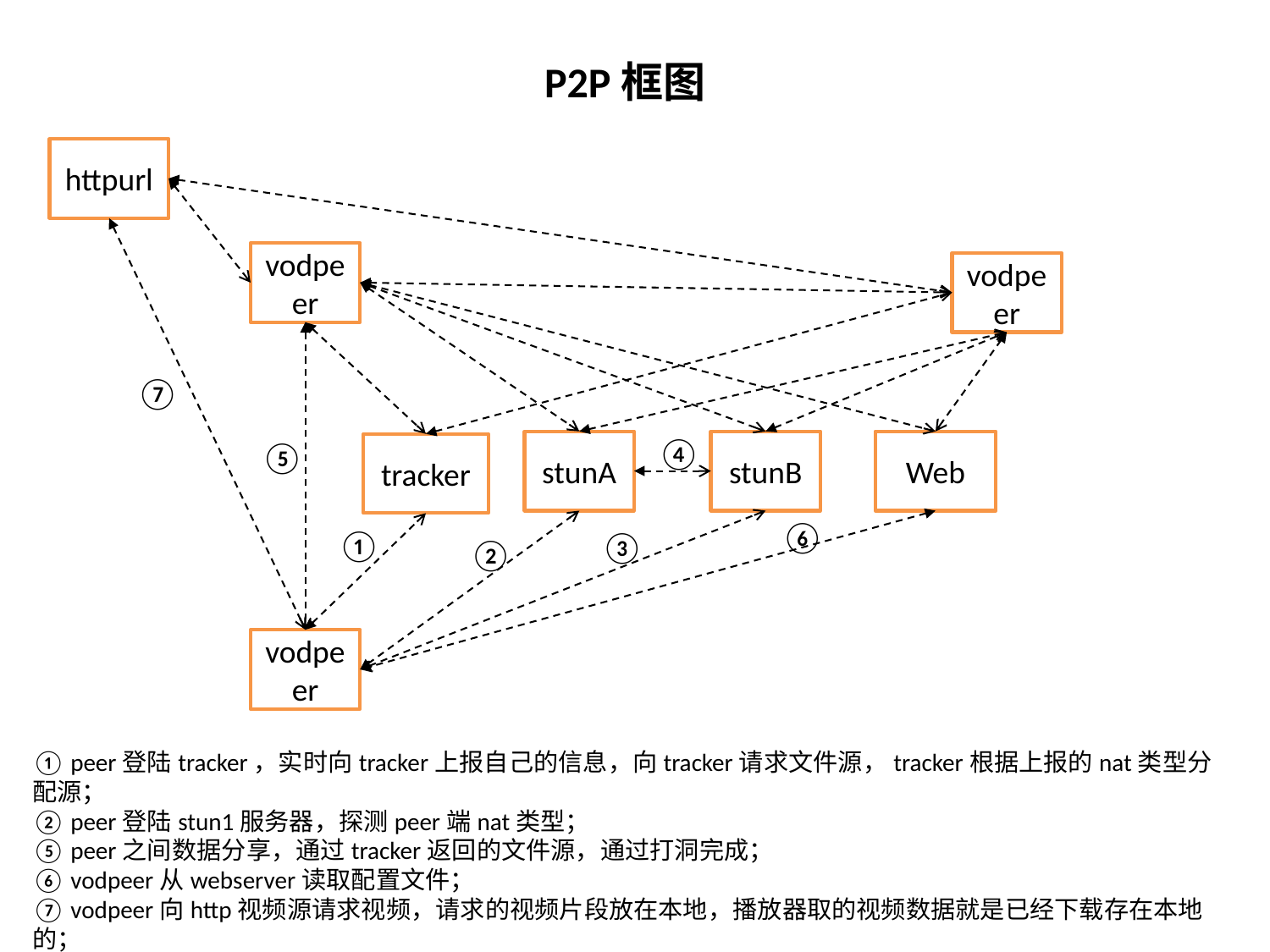

P2P框图
httpurl
vodpeer
vodpeer
⑦
④
⑤
stunA
stunB
Web
tracker
⑥
①
③
②
vodpeer
① peer登陆tracker，实时向tracker上报自己的信息，向tracker请求文件源，tracker根据上报的nat类型分配源；
② peer登陆stun1服务器，探测peer端nat类型；
⑤ peer之间数据分享，通过tracker返回的文件源，通过打洞完成；
⑥ vodpeer从webserver读取配置文件；
⑦ vodpeer向http视频源请求视频，请求的视频片段放在本地，播放器取的视频数据就是已经下载存在本地的；